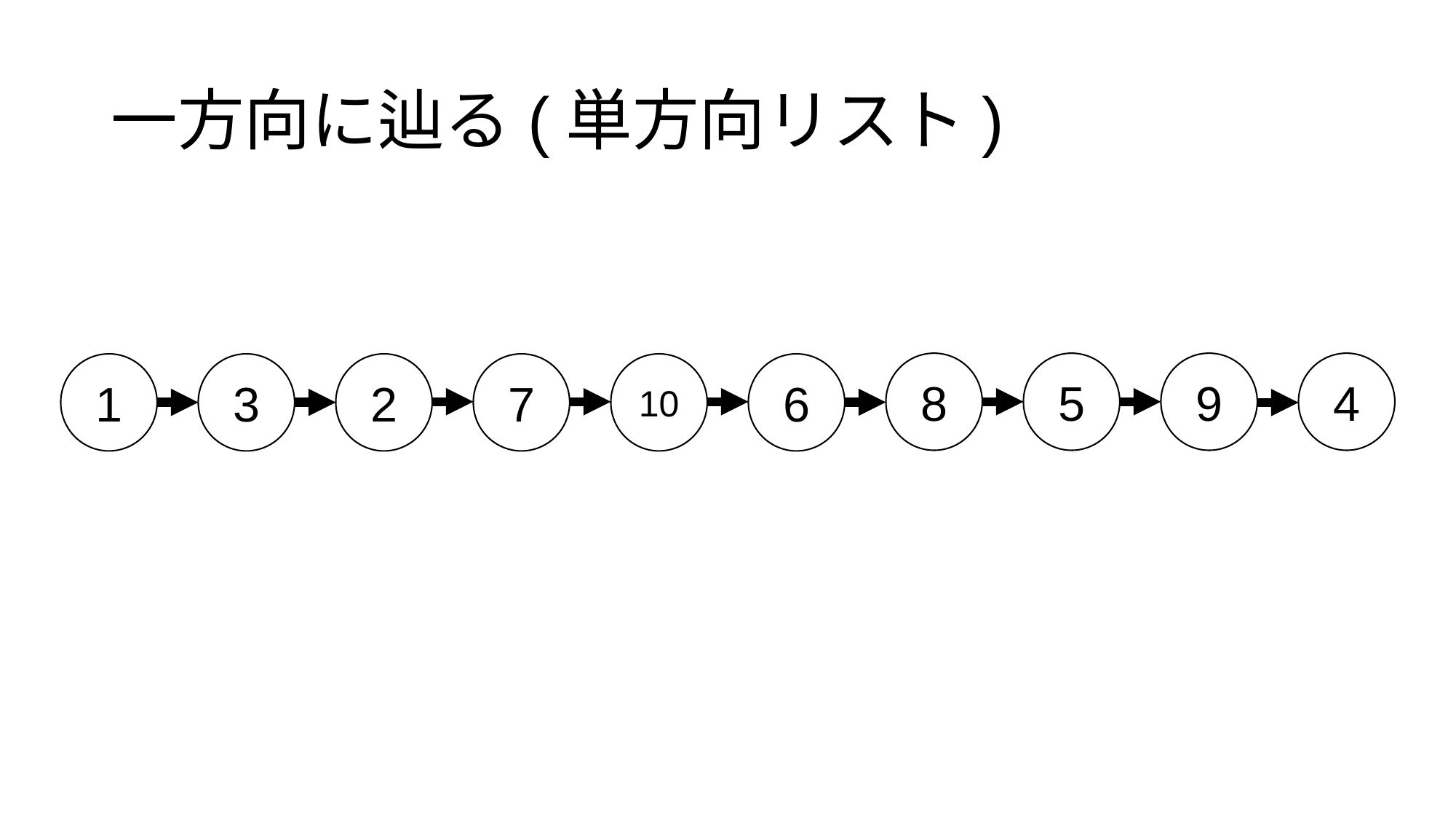

# 一方向に辿る(単方向リスト)
8
5
9
4
1
3
2
7
10
6